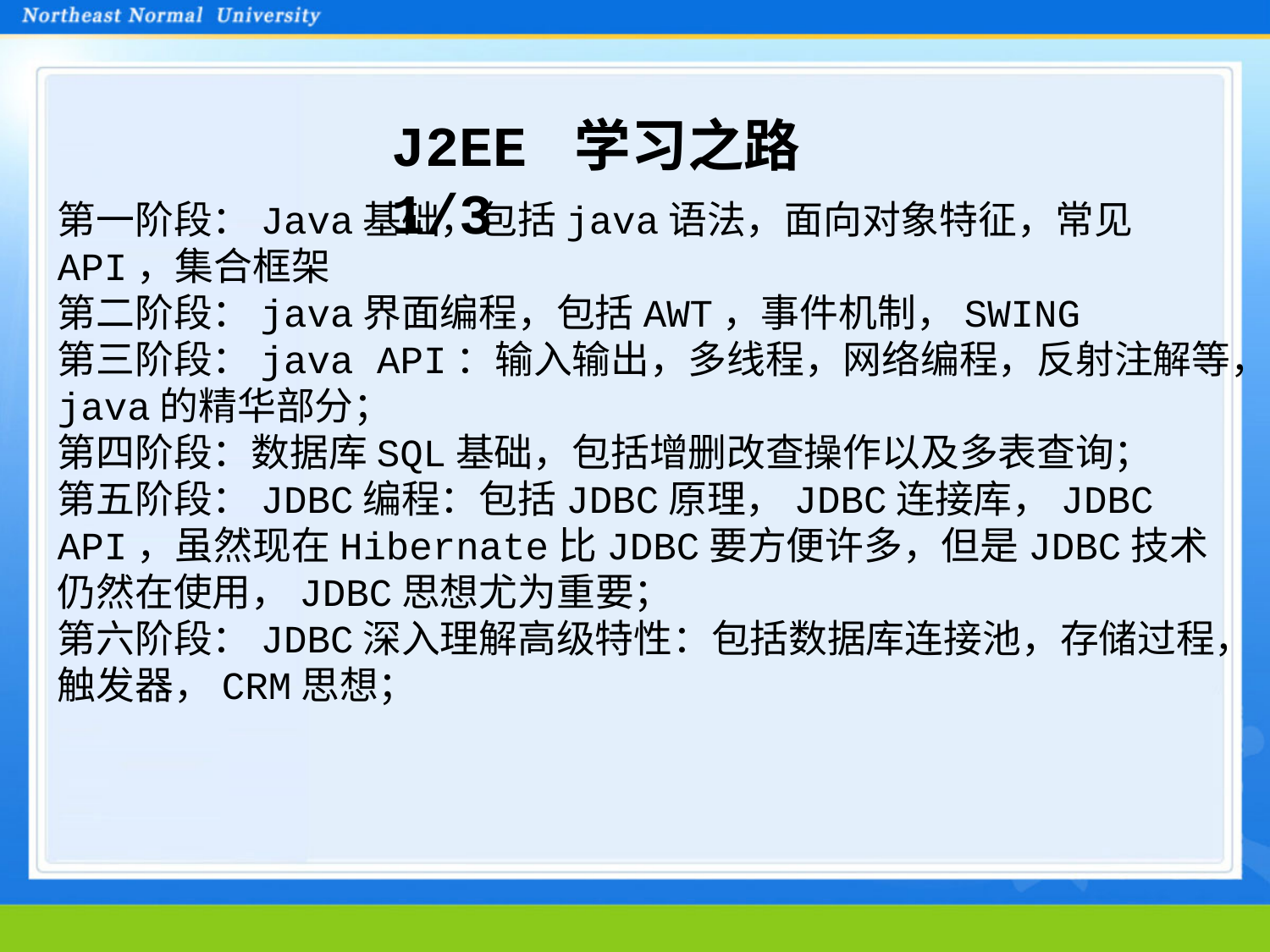

J2EE 学习之路 1/3
第一阶段：Java基础，包括java语法，面向对象特征，常见API，集合框架
第二阶段：java界面编程，包括AWT，事件机制，SWING
第三阶段：java API：输入输出，多线程，网络编程，反射注解等，java的精华部分；
第四阶段：数据库SQL基础，包括增删改查操作以及多表查询；
第五阶段：JDBC编程：包括JDBC原理，JDBC连接库，JDBC API，虽然现在Hibernate比JDBC要方便许多，但是JDBC技术仍然在使用，JDBC思想尤为重要；
第六阶段：JDBC深入理解高级特性：包括数据库连接池，存储过程，触发器，CRM思想；